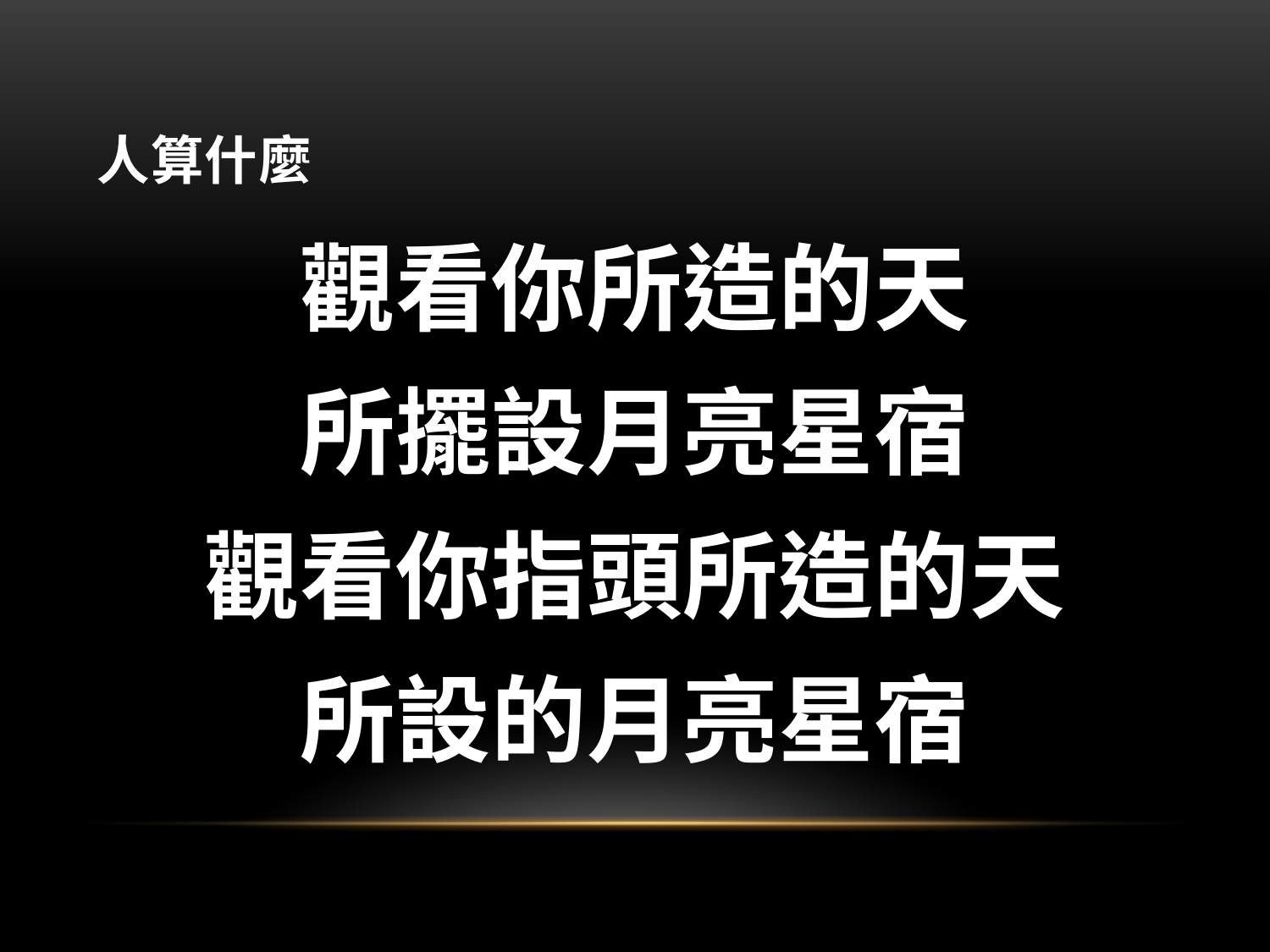

# 人算什麼
觀看你所造的天
所擺設月亮星宿
觀看你指頭所造的天
所設的月亮星宿